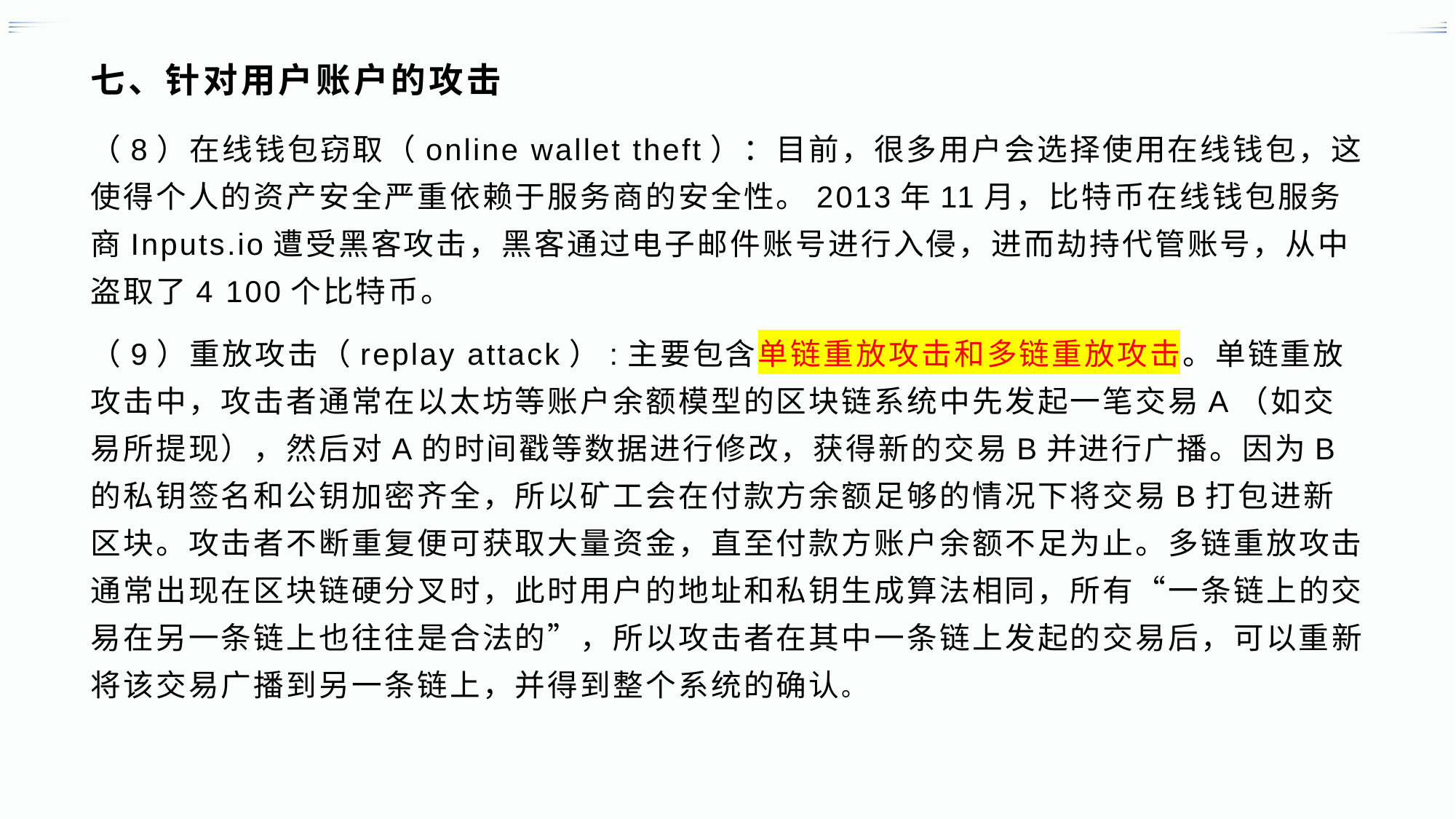

# 七、针对用户账户的攻击
（8）在线钱包窃取（online wallet theft）：目前，很多用户会选择使用在线钱包，这使得个人的资产安全严重依赖于服务商的安全性。2013年11月，比特币在线钱包服务商Inputs.io遭受黑客攻击，黑客通过电子邮件账号进行入侵，进而劫持代管账号，从中盗取了4 100个比特币。
（9）重放攻击（replay attack）:主要包含单链重放攻击和多链重放攻击。单链重放攻击中，攻击者通常在以太坊等账户余额模型的区块链系统中先发起一笔交易A（如交易所提现），然后对A的时间戳等数据进行修改，获得新的交易B并进行广播。因为B的私钥签名和公钥加密齐全，所以矿工会在付款方余额足够的情况下将交易B打包进新区块。攻击者不断重复便可获取大量资金，直至付款方账户余额不足为止。多链重放攻击通常出现在区块链硬分叉时，此时用户的地址和私钥生成算法相同，所有“一条链上的交易在另一条链上也往往是合法的”，所以攻击者在其中一条链上发起的交易后，可以重新将该交易广播到另一条链上，并得到整个系统的确认。